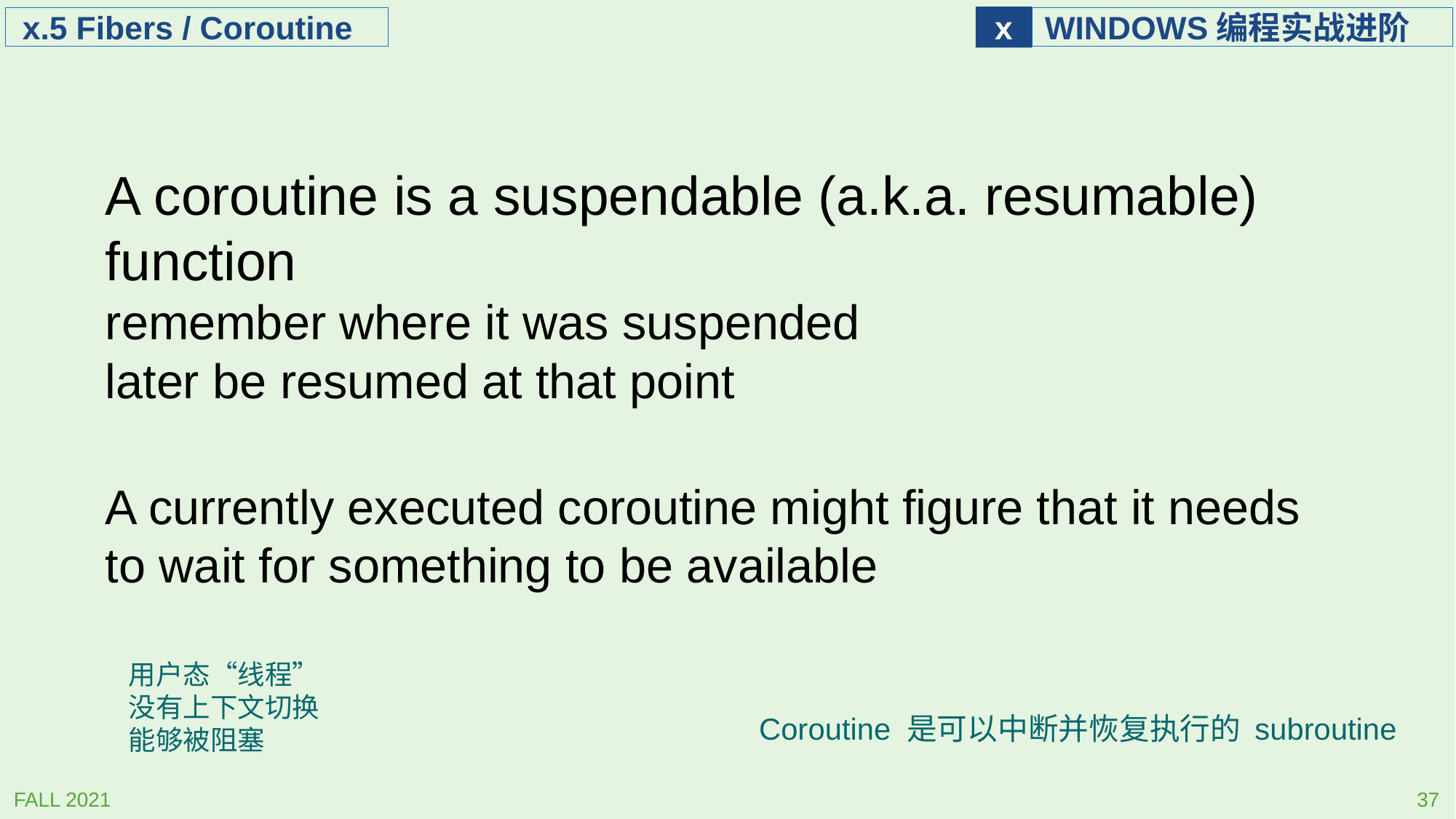

A coroutine is a suspendable (a.k.a. resumable) function
remember where it was suspended
later be resumed at that point

A currently executed coroutine might figure that it needs to wait for something to be available
用户态“线程”
没有上下文切换
能够被阻塞
Coroutine 是可以中断并恢复执行的 subroutine